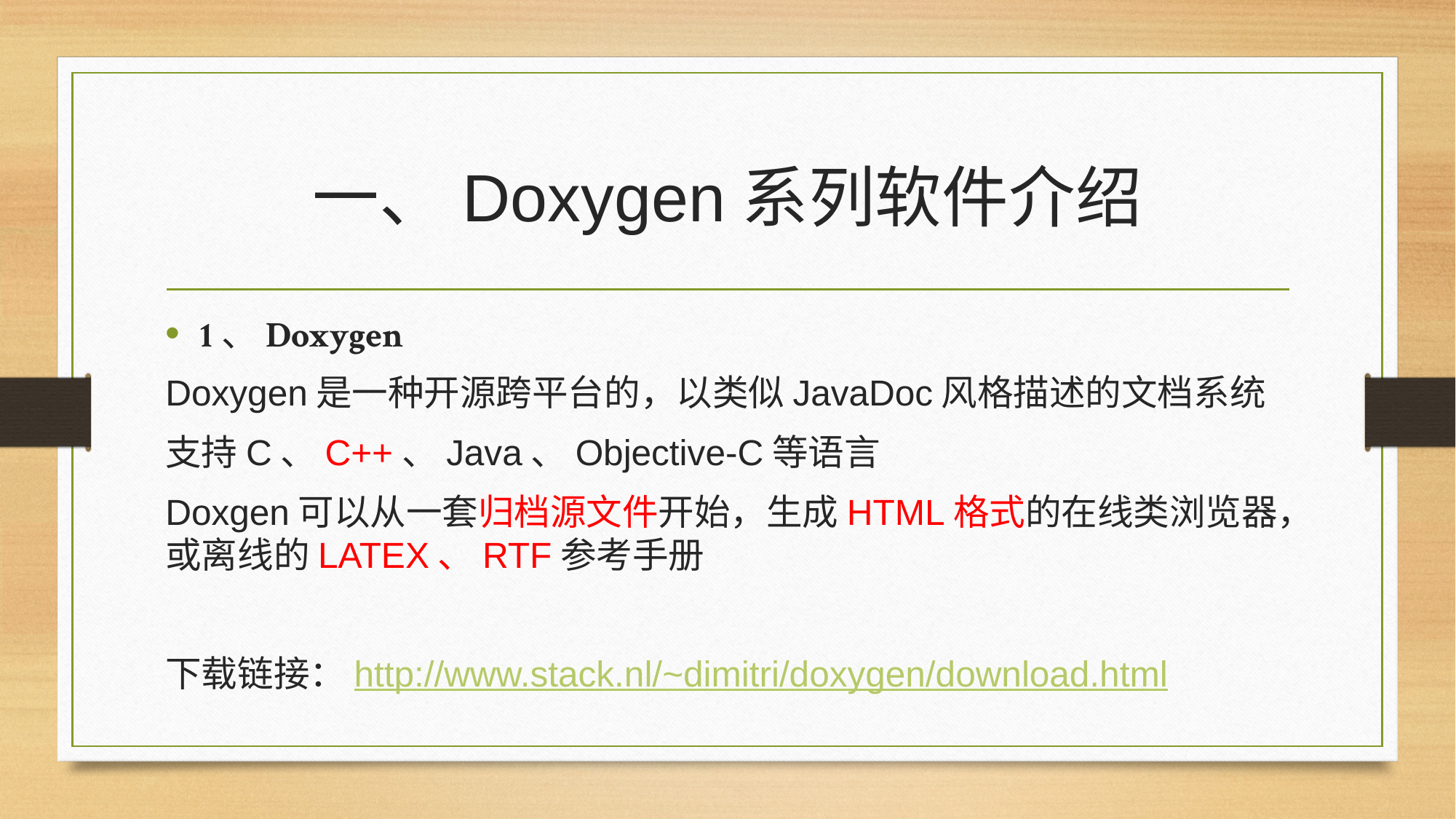

# 一、Doxygen系列软件介绍
1、Doxygen
Doxygen是一种开源跨平台的，以类似JavaDoc风格描述的文档系统
支持C、C++、Java、Objective-C等语言
Doxgen可以从一套归档源文件开始，生成HTML格式的在线类浏览器，或离线的LATEX、RTF参考手册

下载链接：http://www.stack.nl/~dimitri/doxygen/download.html